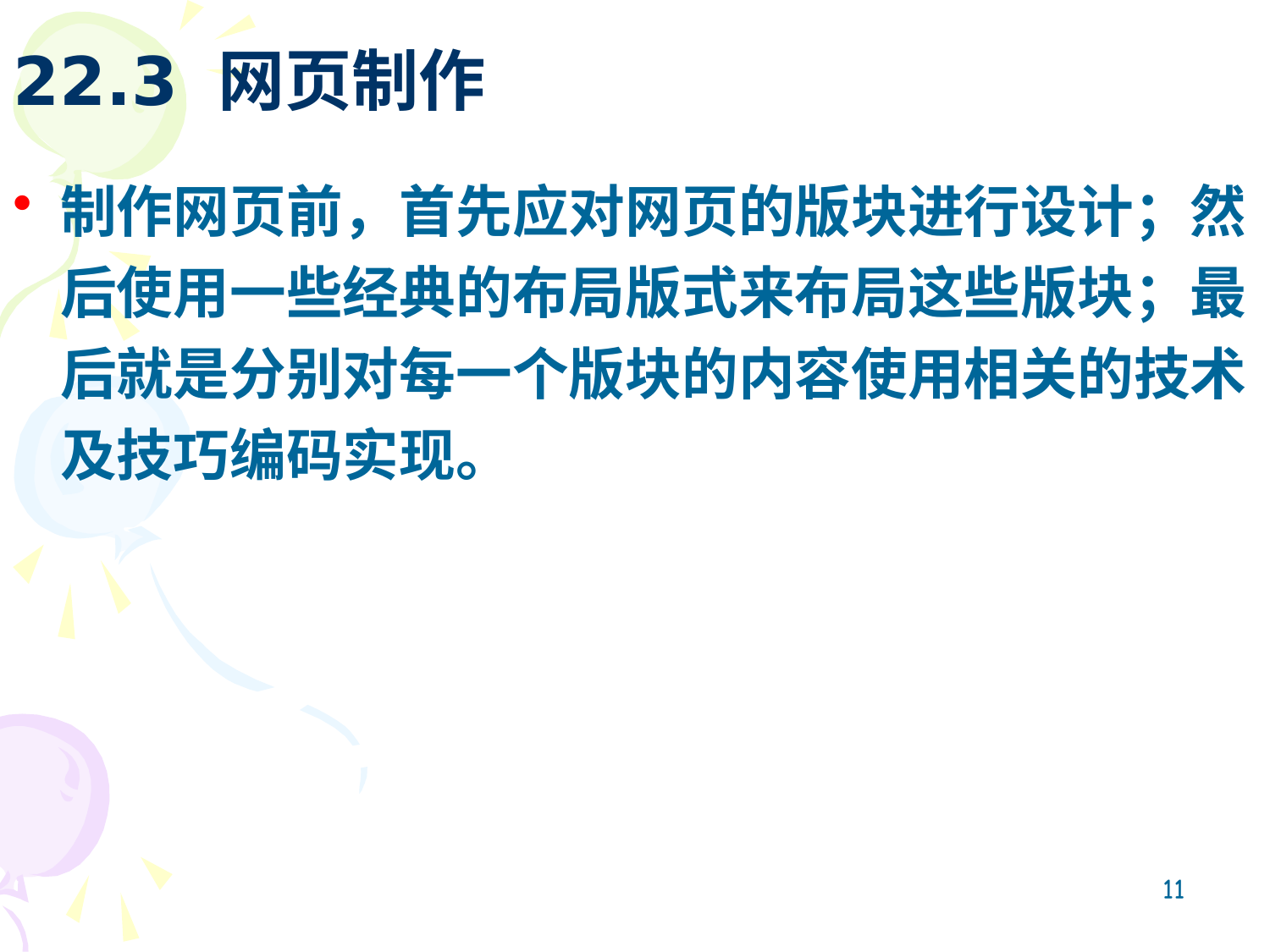

# 22.3 网页制作
制作网页前，首先应对网页的版块进行设计；然后使用一些经典的布局版式来布局这些版块；最后就是分别对每一个版块的内容使用相关的技术及技巧编码实现。
11